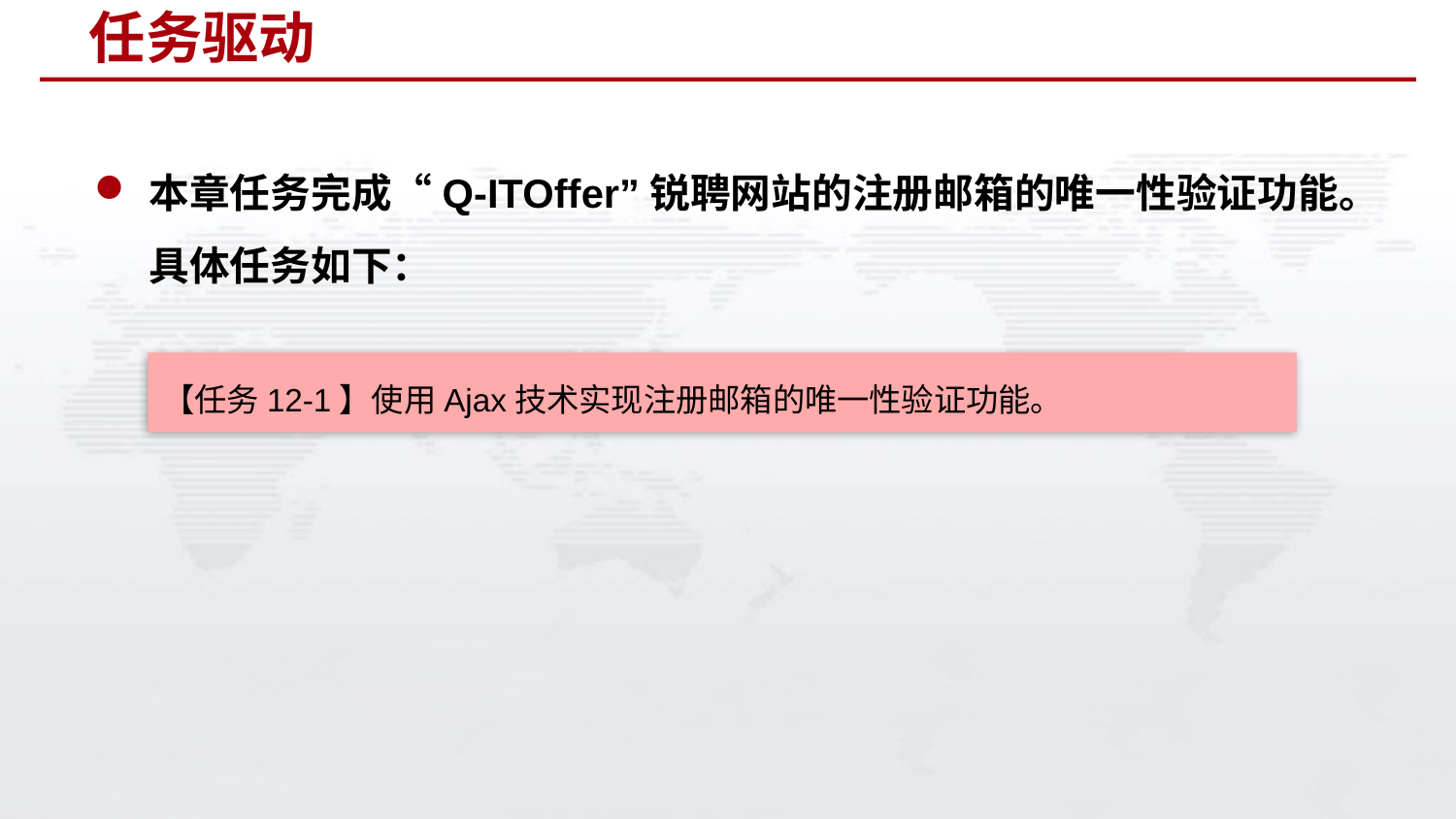

# 任务驱动
本章任务完成“Q-ITOffer”锐聘网站的注册邮箱的唯一性验证功能。具体任务如下：

【任务12-1】使用Ajax技术实现注册邮箱的唯一性验证功能。